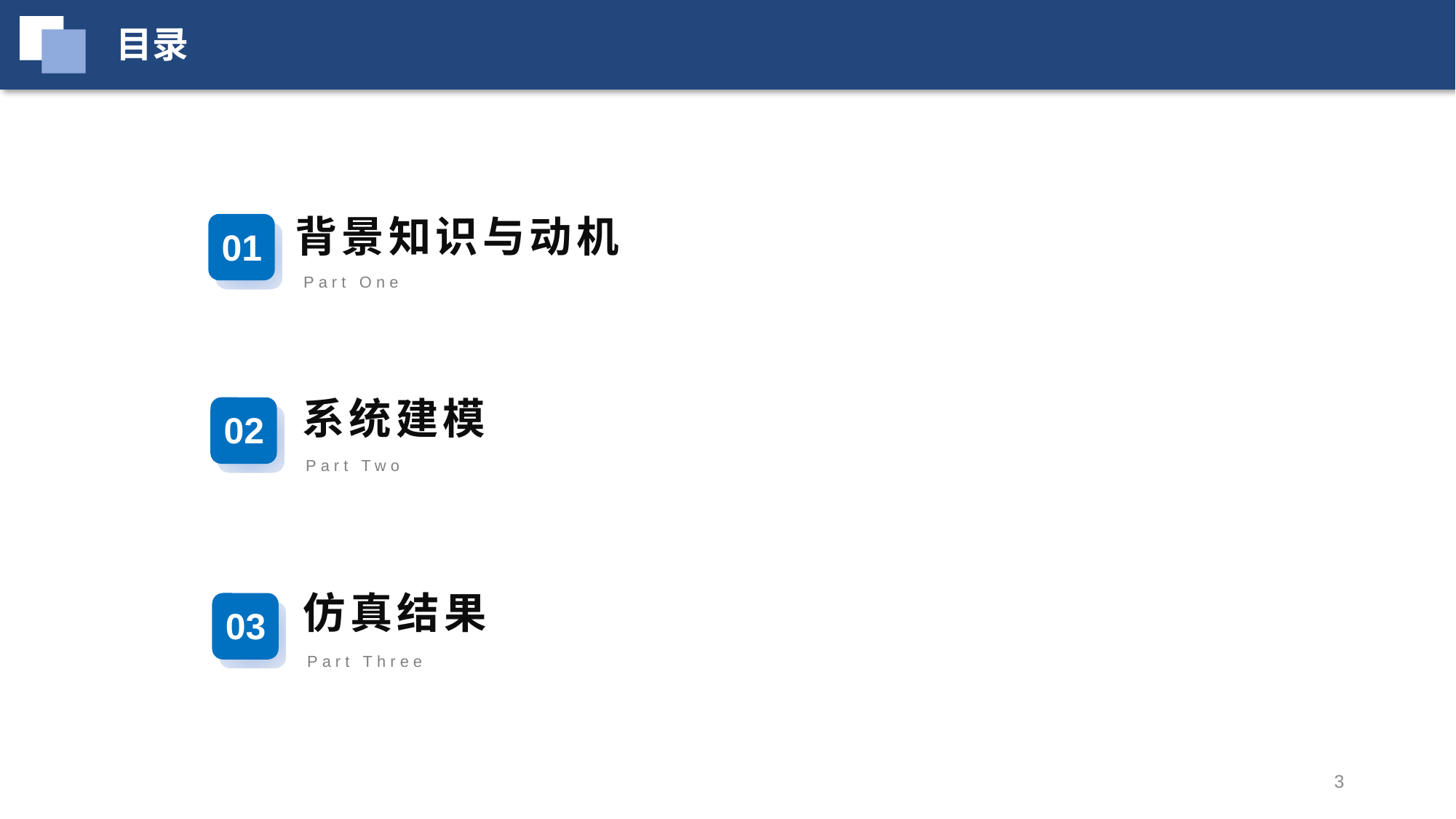

目录

背景知识与动机

01

Part One
系统建模

02

Part Two
仿真结果

03

Part Three
3